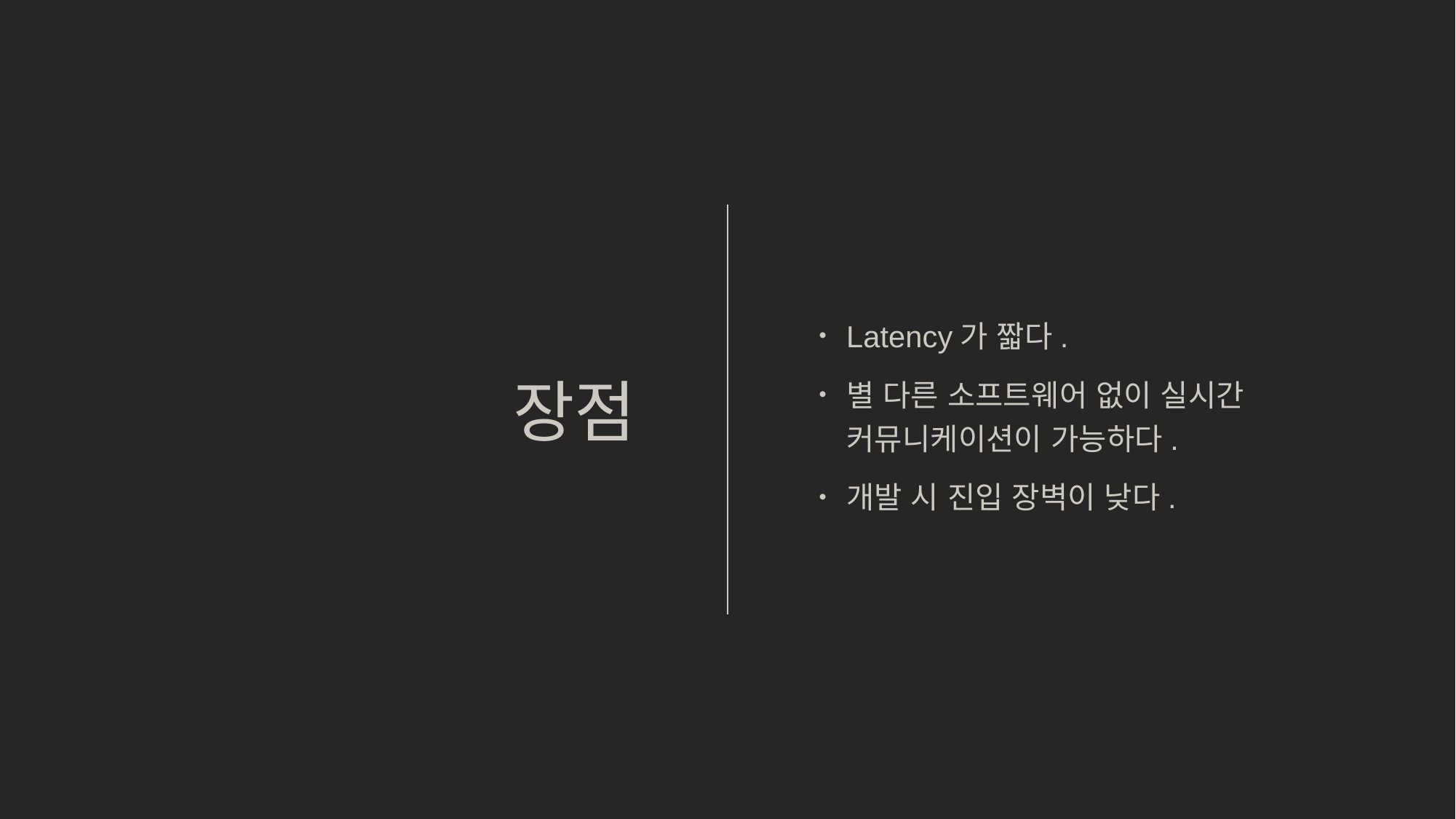

Latency가 짧다.
별 다른 소프트웨어 없이 실시간 커뮤니케이션이 가능하다.
개발 시 진입 장벽이 낮다.
# 장점